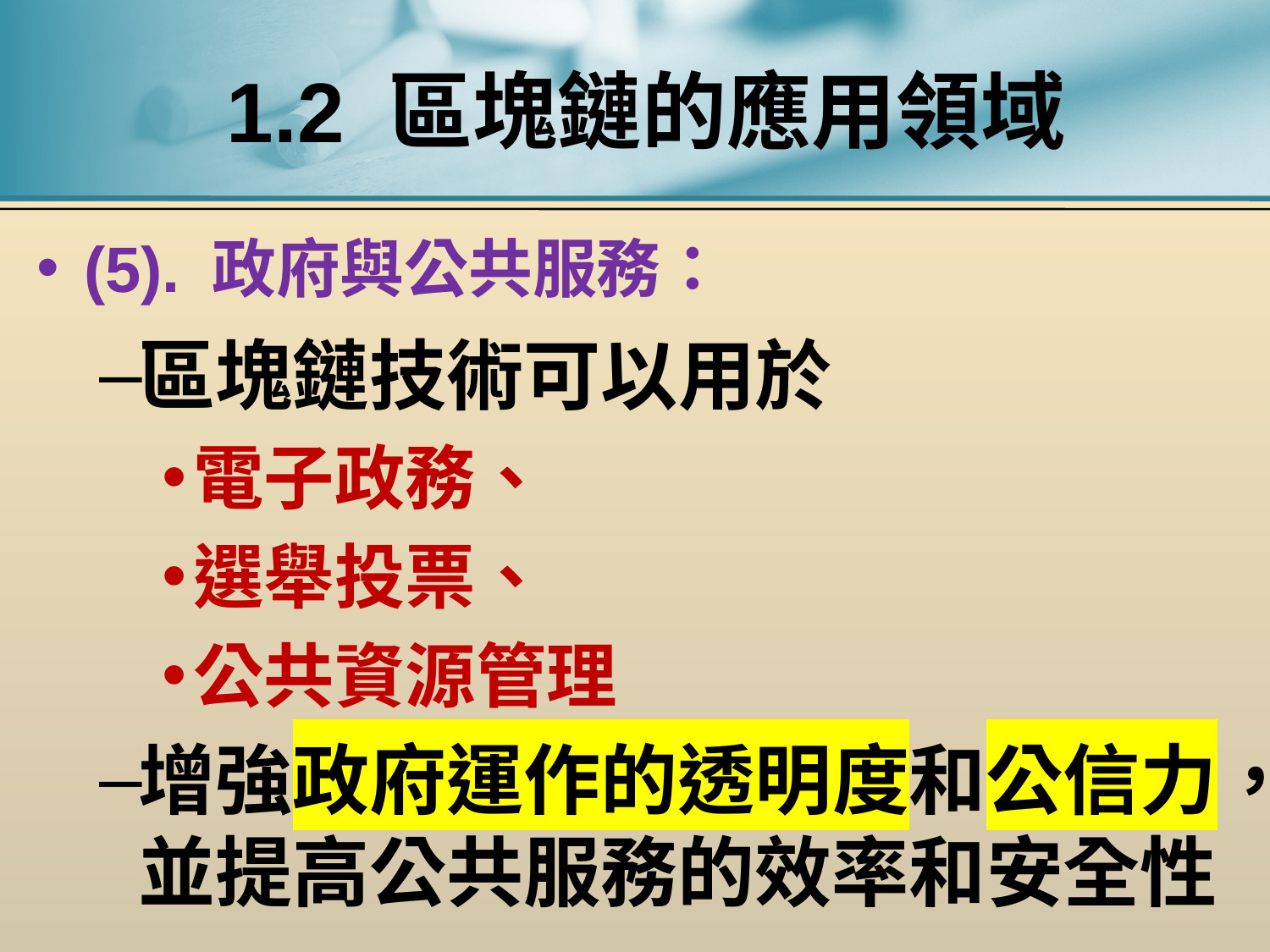

# 1.2 區塊鏈的應用領域
(5). 政府與公共服務：
區塊鏈技術可以用於
電子政務、
選舉投票、
公共資源管理
增強政府運作的透明度和公信力，並提高公共服務的效率和安全性